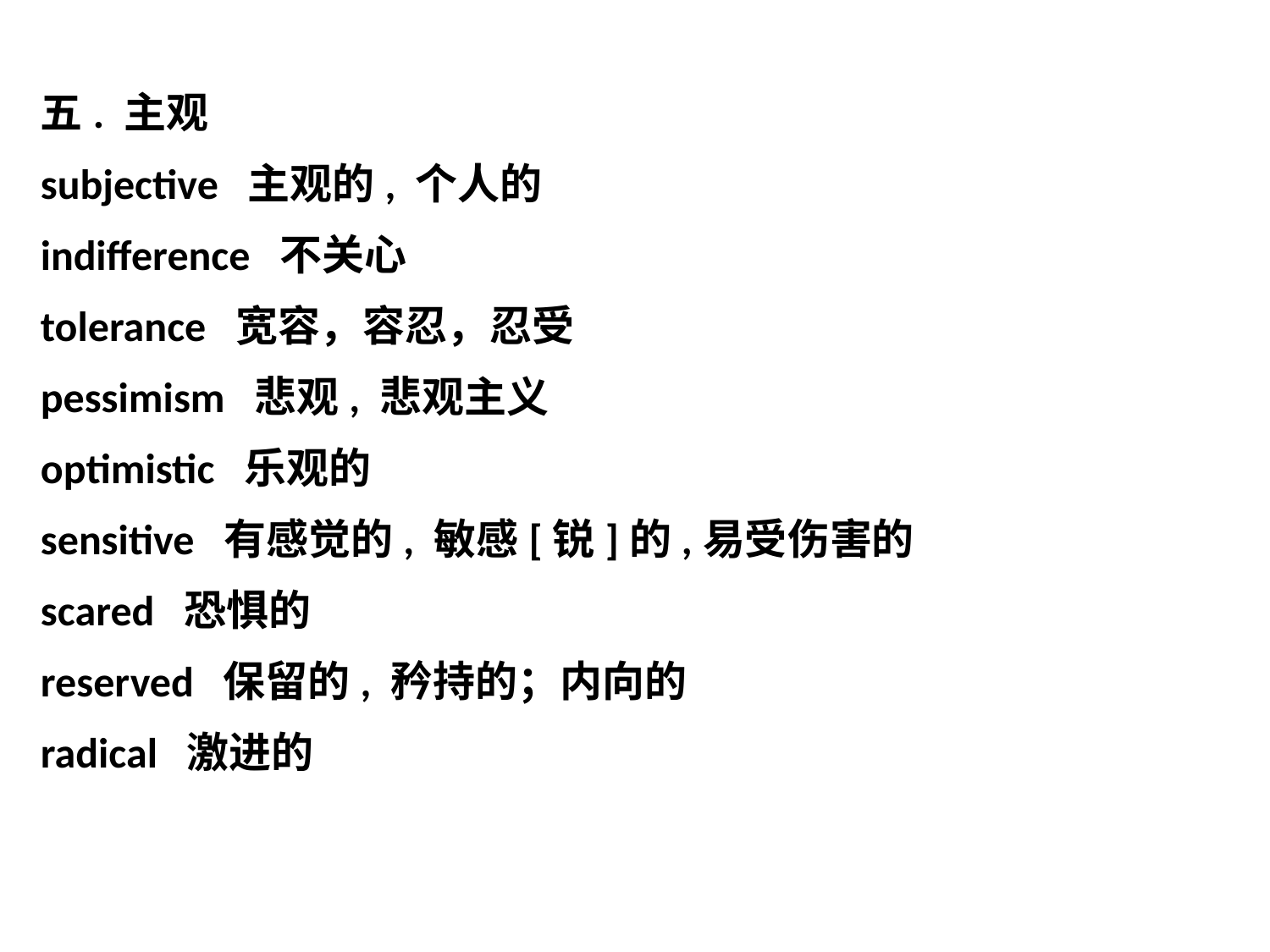

# 五. 主观 subjective  主观的, 个人的 indifference  不关心 tolerance  宽容，容忍，忍受 pessimism  悲观, 悲观主义 optimistic  乐观的 sensitive  有感觉的, 敏感[锐]的,易受伤害的 scared  恐惧的 reserved  保留的, 矜持的；内向的 radical  激进的